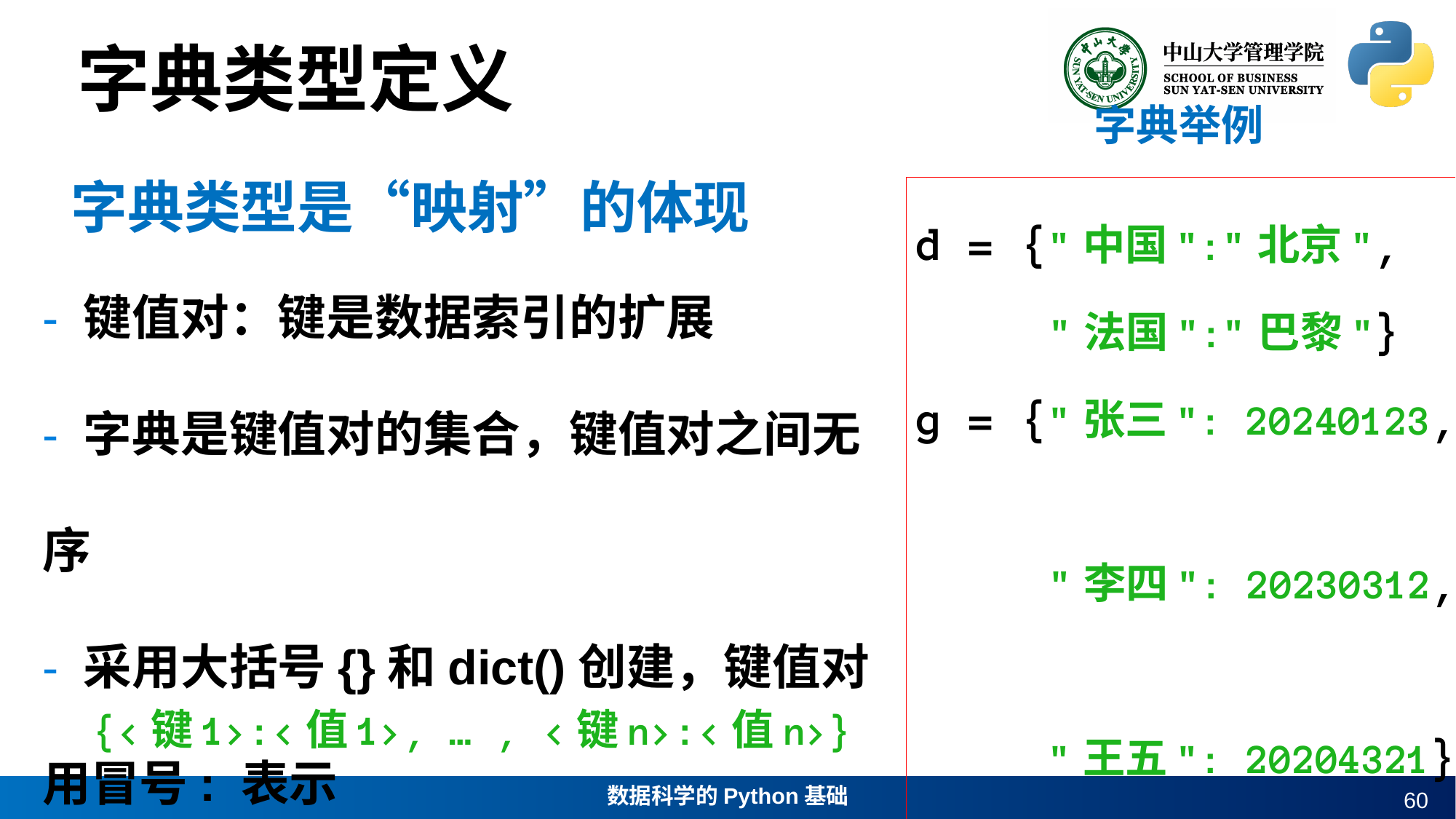

字典类型定义
字典举例
字典类型是“映射”的体现
d = {"中国":"北京",
    "法国":"巴黎"}
g = {"张三": 20240123,
    "李四": 20230312,
     "王五": 20204321}

- 键值对：键是数据索引的扩展
- 字典是键值对的集合，键值对之间无序
- 采用大括号{}和dict()创建，键值对用冒号: 表示
{<键1>:<值1>, … , <键n>:<值n>}